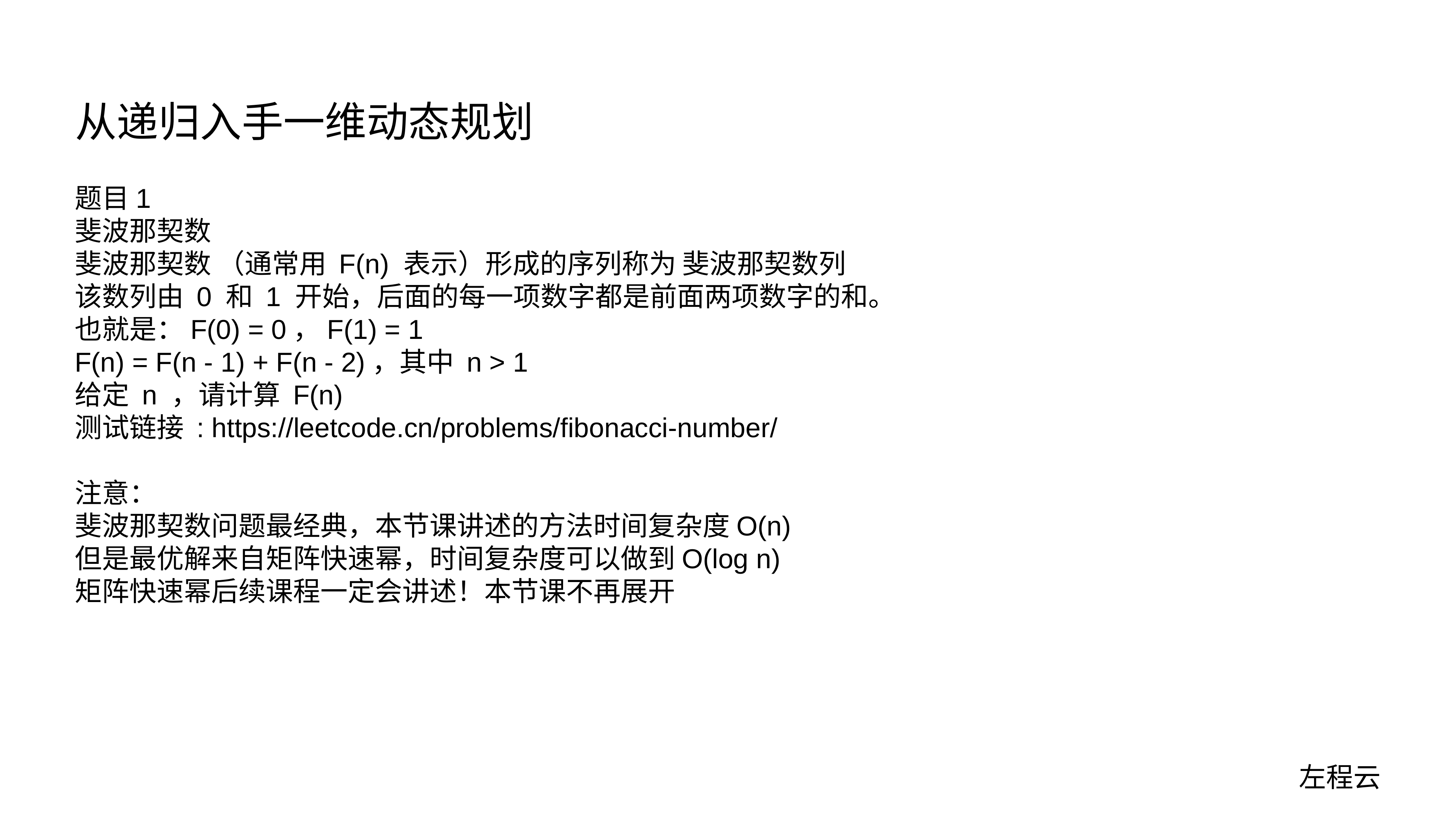

# 从递归入手一维动态规划
题目1
斐波那契数
斐波那契数 （通常用 F(n) 表示）形成的序列称为 斐波那契数列
该数列由 0 和 1 开始，后面的每一项数字都是前面两项数字的和。
也就是：F(0) = 0，F(1) = 1
F(n) = F(n - 1) + F(n - 2)，其中 n > 1
给定 n ，请计算 F(n)
测试链接 : https://leetcode.cn/problems/fibonacci-number/

注意：
斐波那契数问题最经典，本节课讲述的方法时间复杂度O(n)
但是最优解来自矩阵快速幂，时间复杂度可以做到O(log n)
矩阵快速幂后续课程一定会讲述！本节课不再展开
左程云